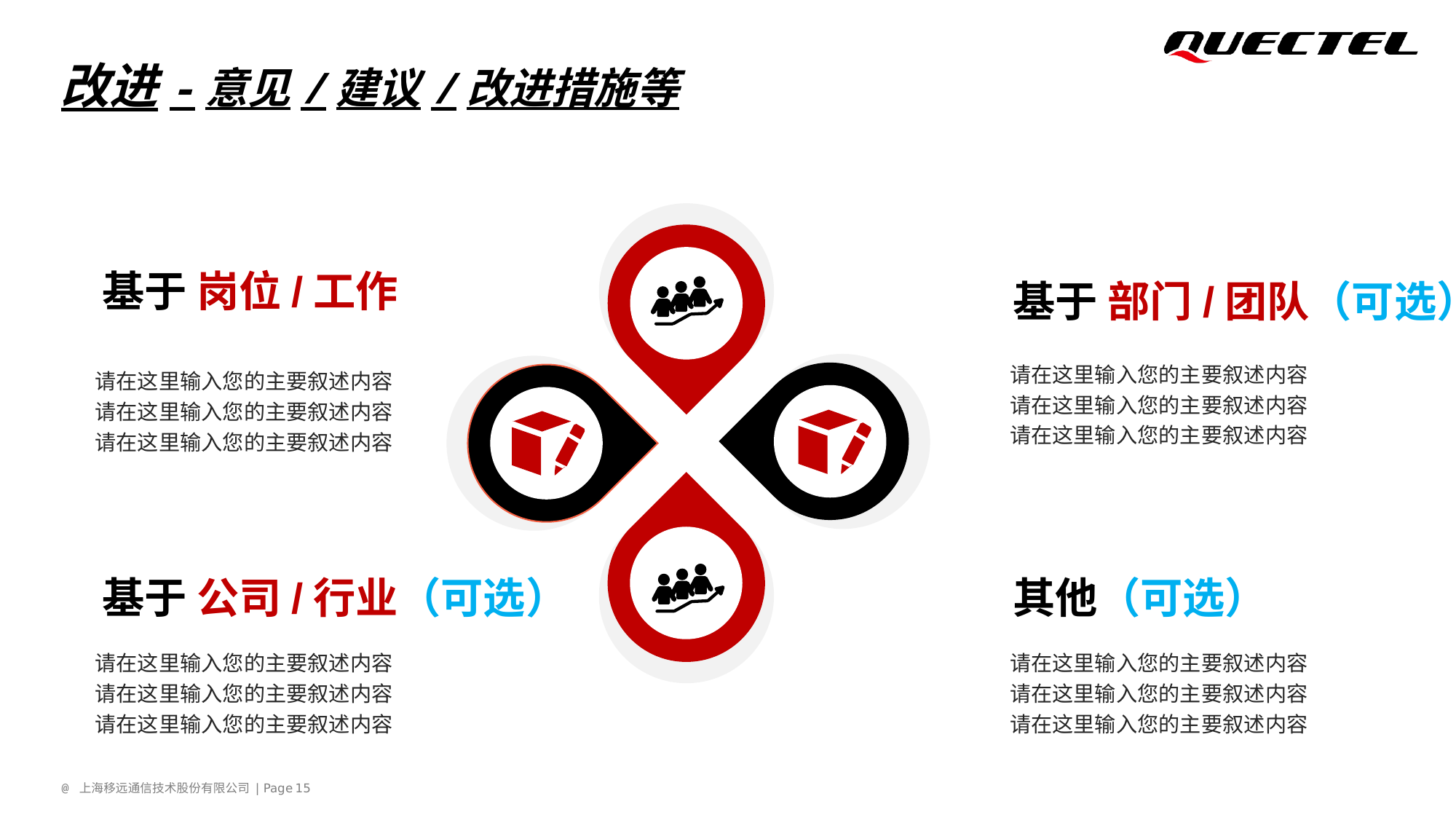

改进-意见/建议/改进措施等

基于 岗位/工作
基于 部门/团队（可选）

请在这里输入您的主要叙述内容
请在这里输入您的主要叙述内容
请在这里输入您的主要叙述内容

请在这里输入您的主要叙述内容
请在这里输入您的主要叙述内容
请在这里输入您的主要叙述内容

基于 公司/行业（可选）
其他（可选）
请在这里输入您的主要叙述内容
请在这里输入您的主要叙述内容
请在这里输入您的主要叙述内容
请在这里输入您的主要叙述内容
请在这里输入您的主要叙述内容
请在这里输入您的主要叙述内容